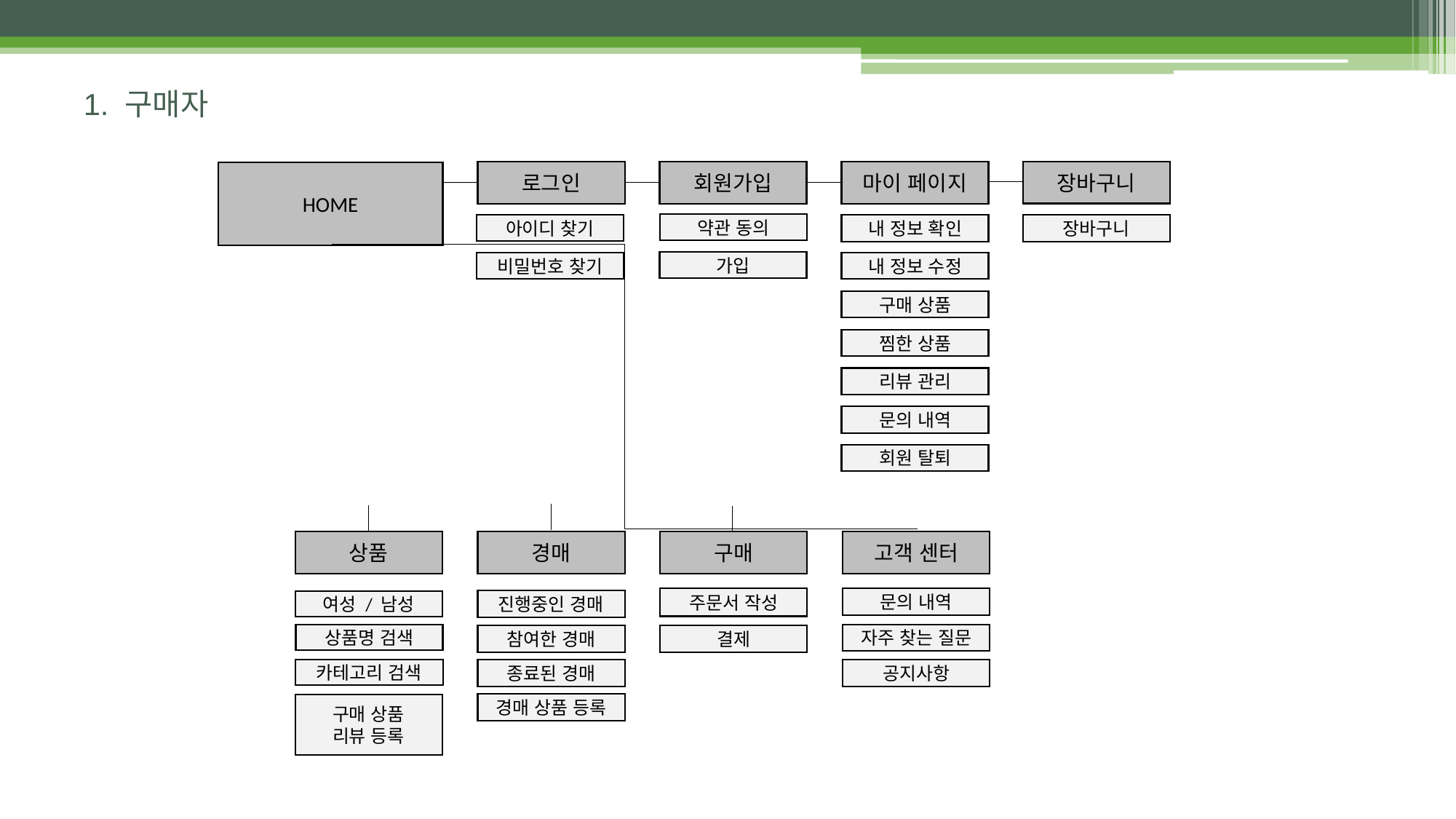

# 1. 구매자
장바구니
장바구니
로그인
아이디 찾기
비밀번호 찾기
회원가입
마이 페이지
내 정보 확인
내 정보 수정
구매 상품
찜한 상품
리뷰 관리
문의 내역
회원 탈퇴
HOME
약관 동의
가입
상품
상품명 검색
카테고리 검색
구매 상품
리뷰 등록
경매
진행중인 경매
참여한 경매
종료된 경매
경매 상품 등록
구매
주문서 작성
결제
고객 센터
문의 내역
자주 찾는 질문
공지사항
여성 / 남성